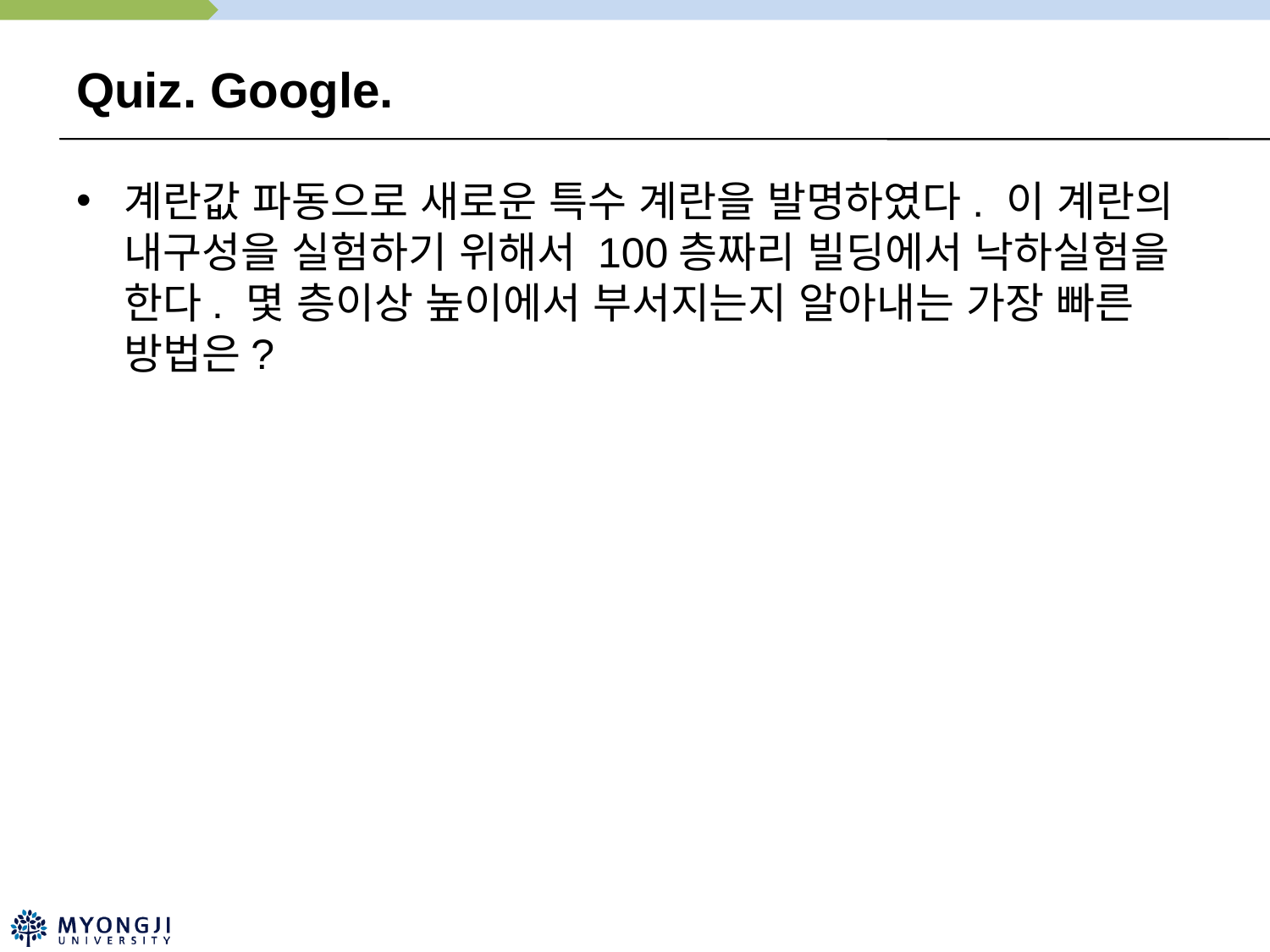

# Quiz. Google.
계란값 파동으로 새로운 특수 계란을 발명하였다. 이 계란의 내구성을 실험하기 위해서 100층짜리 빌딩에서 낙하실험을 한다. 몇 층이상 높이에서 부서지는지 알아내는 가장 빠른 방법은?